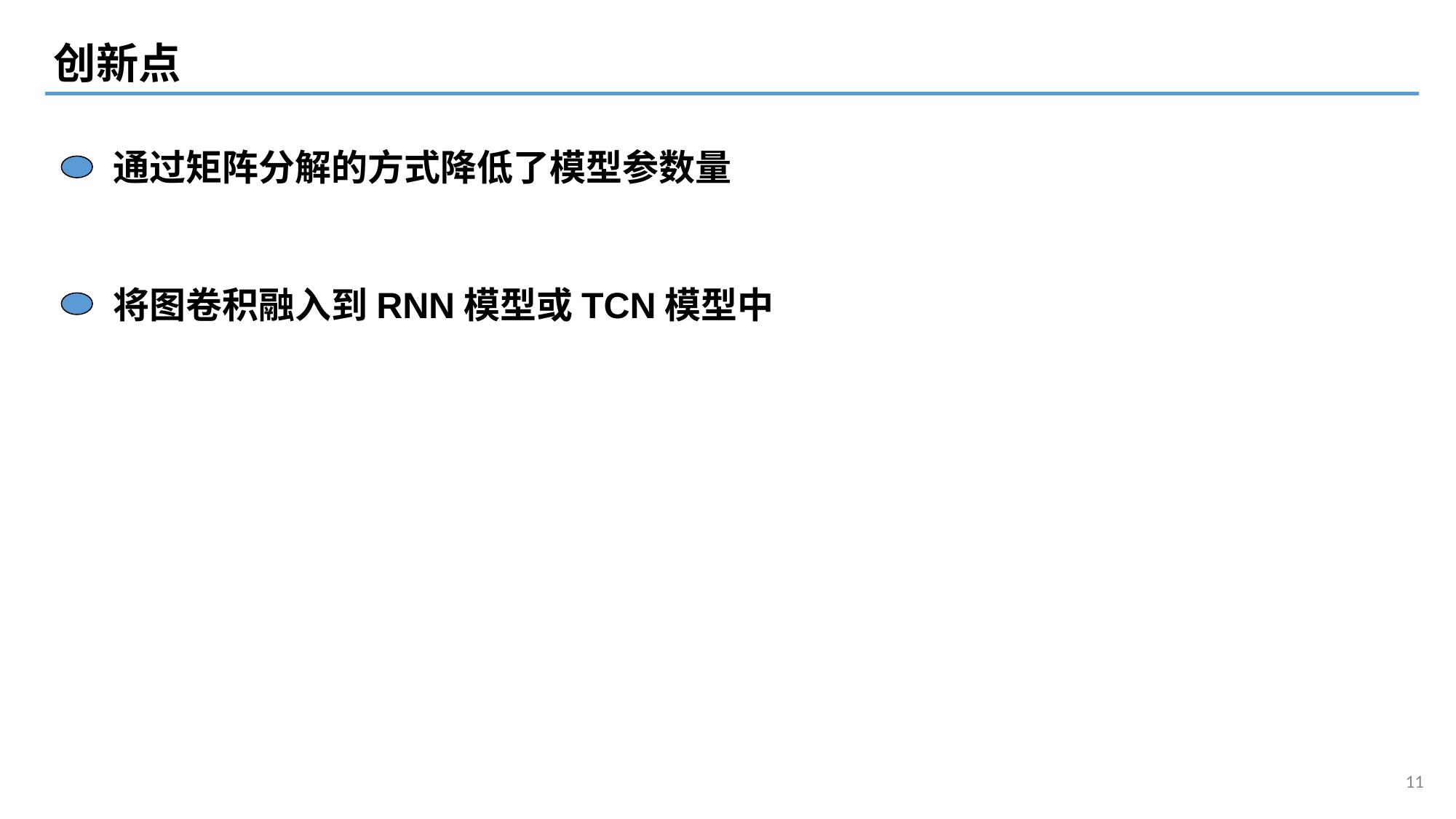

创新点
通过矩阵分解的方式降低了模型参数量

将图卷积融入到RNN模型或TCN模型中

11